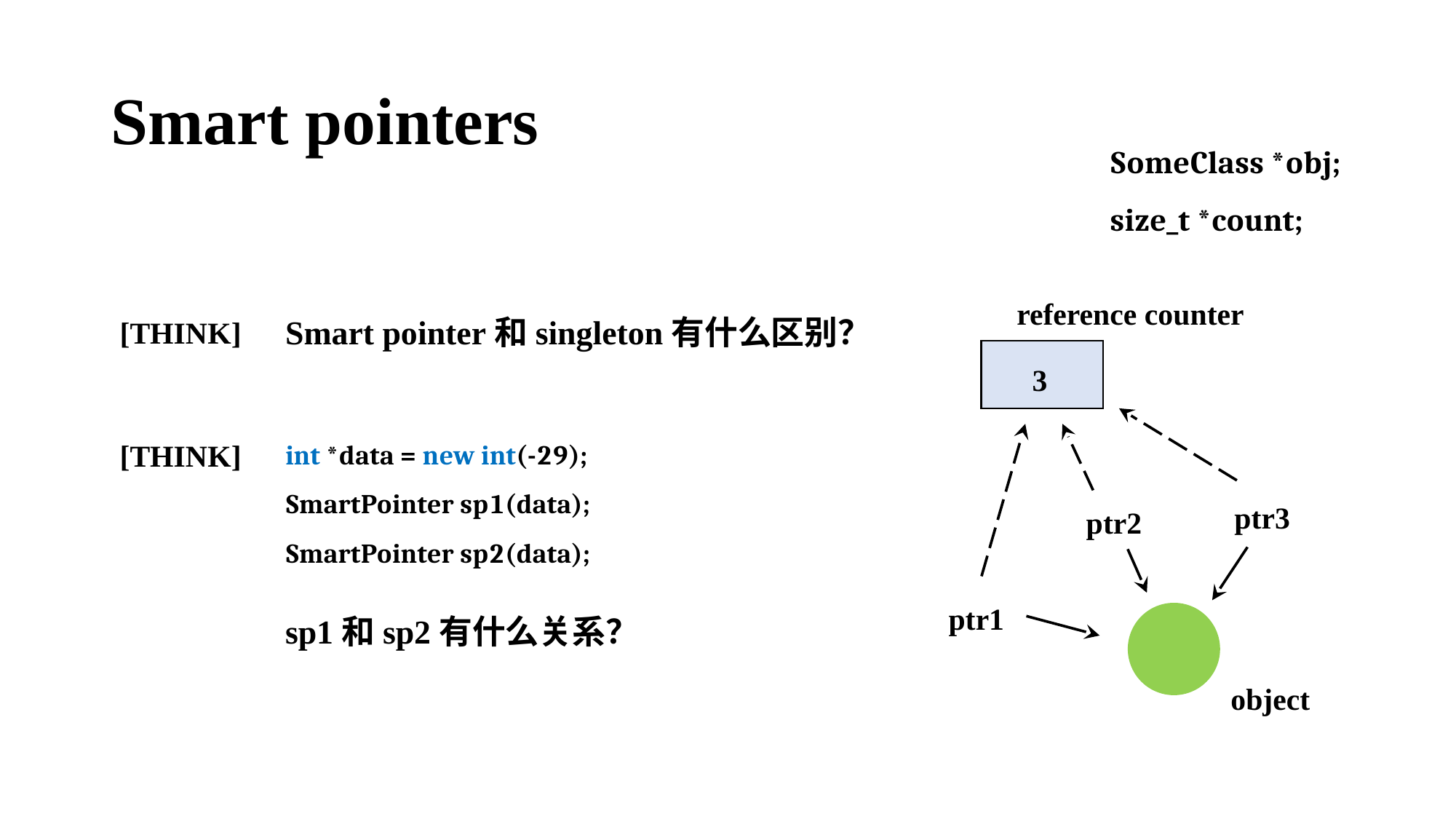

# Smart pointers
SomeClass *obj;
size_t *count;
reference counter
3

ptr3
ptr2
ptr1

object
Smart pointer和singleton有什么区别？
[THINK]
[THINK]
int *data = new int(-29);
SmartPointer sp1(data);
SmartPointer sp2(data);
sp1和sp2有什么关系？